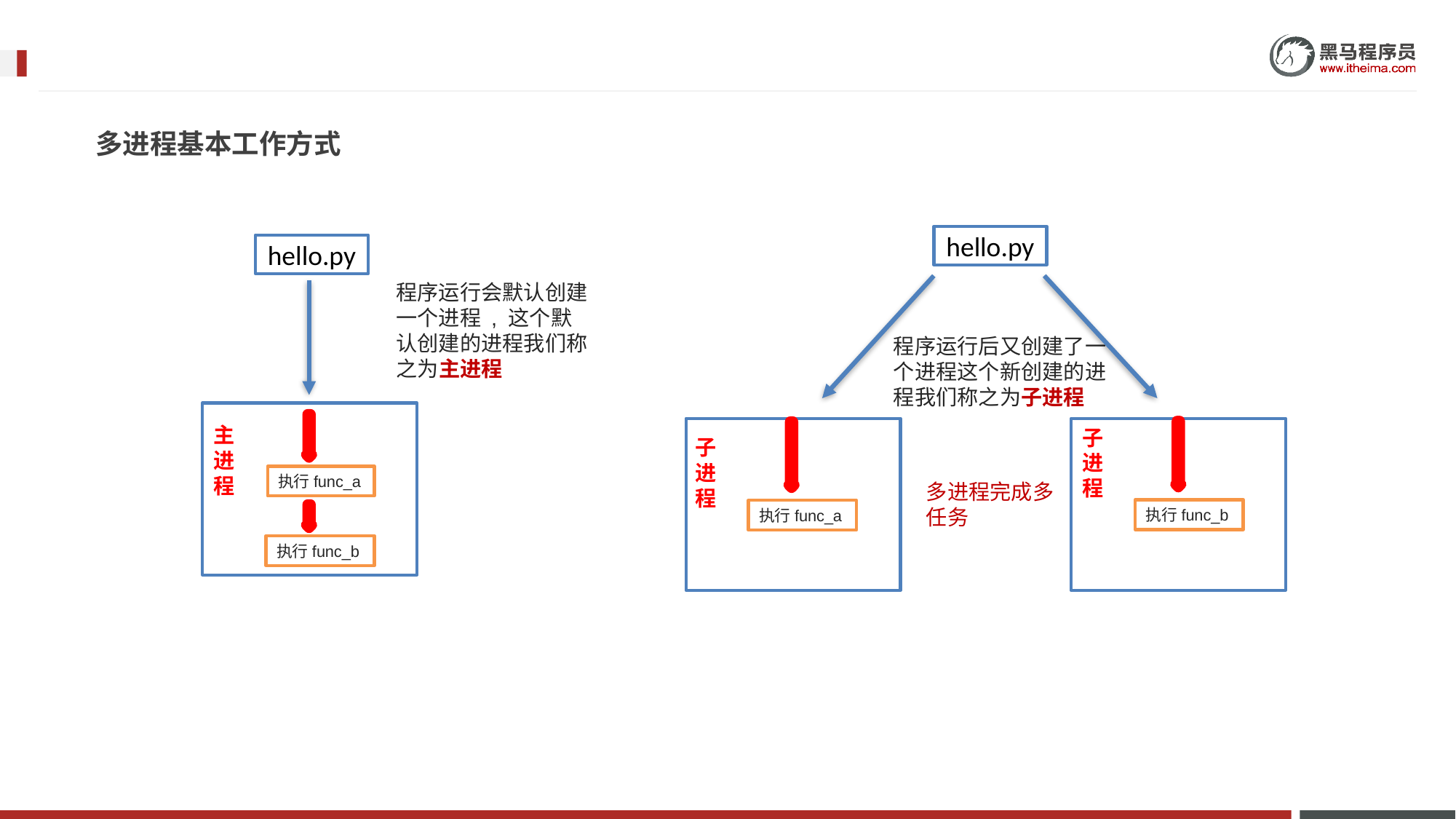

多进程基本工作方式

hello.py
hello.py
程序运行会默认创建一个进程 , 这个默认创建的进程我们称之为主进程
程序运行后又创建了一个进程这个新创建的进程我们称之为子进程

主
进
程

子
进
程

子
进
程
执行func_a
多进程完成多任务
执行func_b
执行func_a

执行func_b